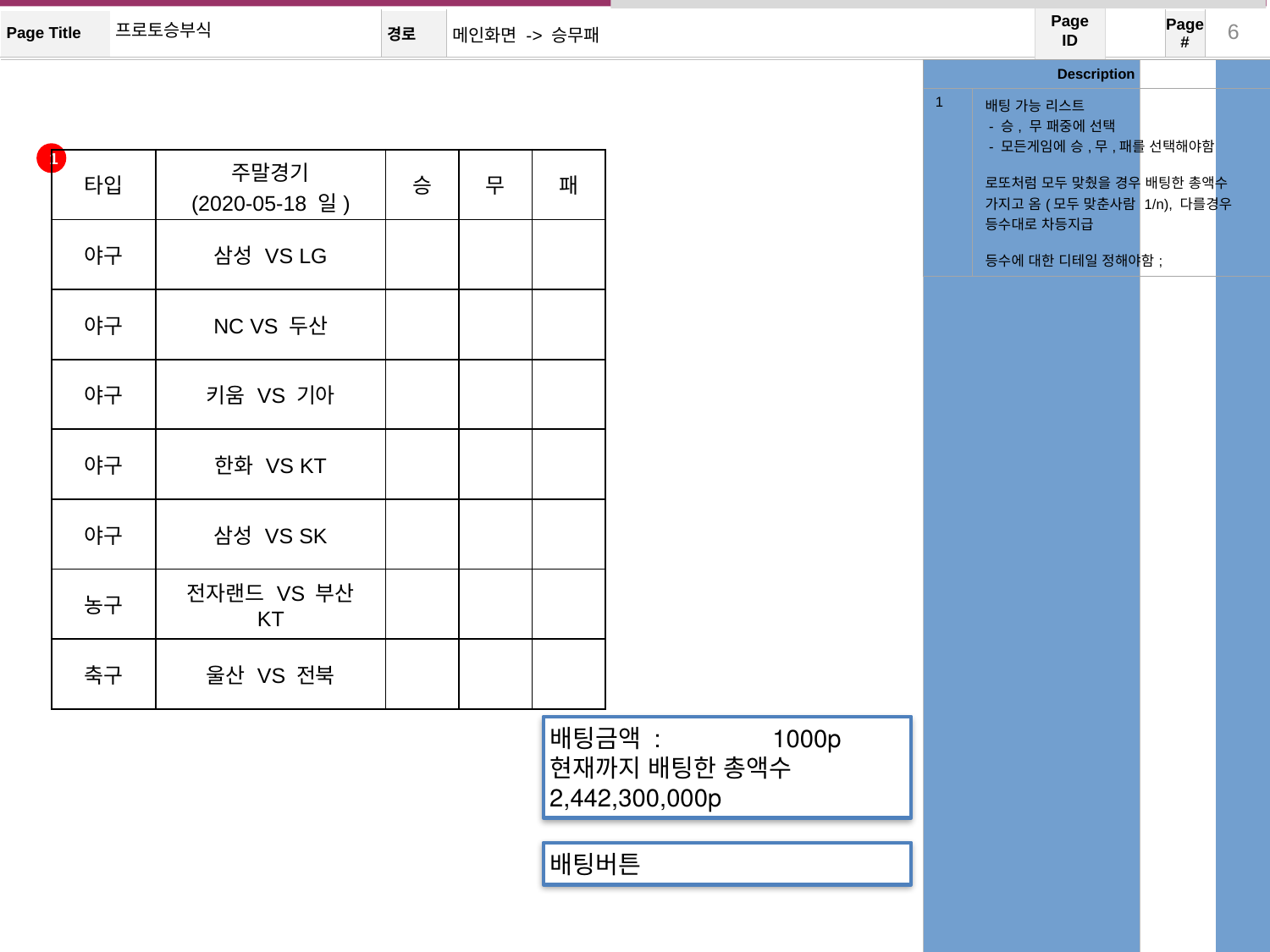

프로토승부식
메인화면 -> 승무패
| Description |  |
| --- | --- |
| 1 | 배팅 가능 리스트 - 승, 무 패중에 선택 - 모든게임에 승,무,패를 선택해야함 로또처럼 모두 맞췄을 경우 배팅한 총액수 가지고 옴(모두 맞춘사람 1/n), 다를경우 등수대로 차등지급 등수에 대한 디테일 정해야함; |
1
| 타입 | 주말경기 (2020-05-18 일) | 승 | 무 | 패 |
| --- | --- | --- | --- | --- |
| 야구 | 삼성 VS LG |  |  |  |
| 야구 | NC VS 두산 |  |  |  |
| 야구 | 키움 VS 기아 |  |  |  |
| 야구 | 한화 VS KT |  |  |  |
| 야구 | 삼성 VS SK |  |  |  |
| 농구 | 전자랜드 VS 부산 KT |  |  |  |
| 축구 | 울산 VS 전북 |  |  |  |
배팅금액 :                1000p
현재까지 배팅한 총액수
2,442,300,000p
배팅버튼